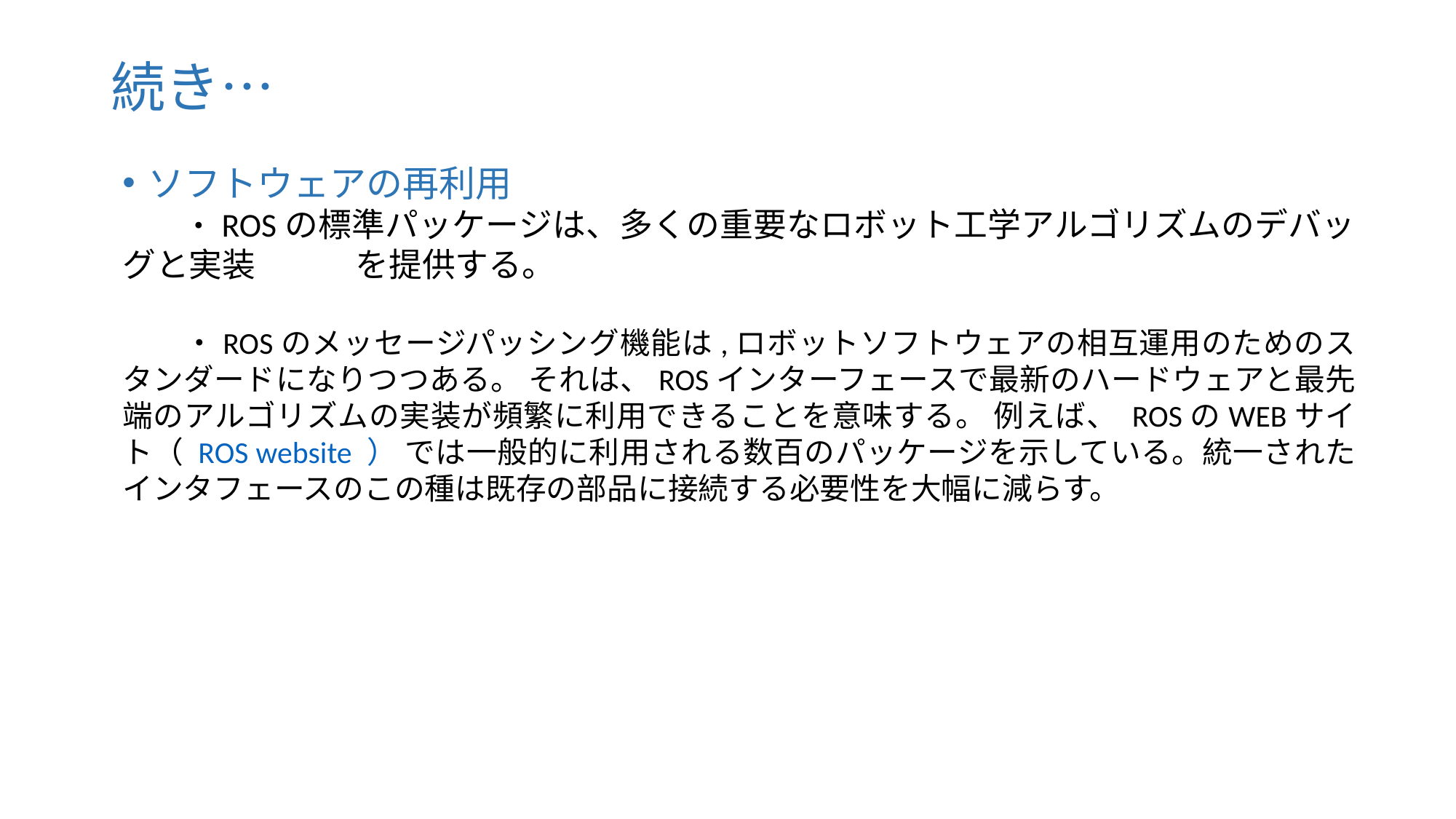

続き…
ソフトウェアの再利用
　　・ROSの標準パッケージは、多くの重要なロボット工学アルゴリズムのデバッグと実装	  を提供する。

　　・ROSのメッセージパッシング機能は,ロボットソフトウェアの相互運用のためのスタンダードになりつつある。 それは、ROSインターフェースで最新のハードウェアと最先端のアルゴリズムの実装が頻繁に利用できることを意味する。 例えば、 ROSのWEBサイト（ ROS website ） では一般的に利用される数百のパッケージを示している。統一されたインタフェースのこの種は既存の部品に接続する必要性を大幅に減らす。